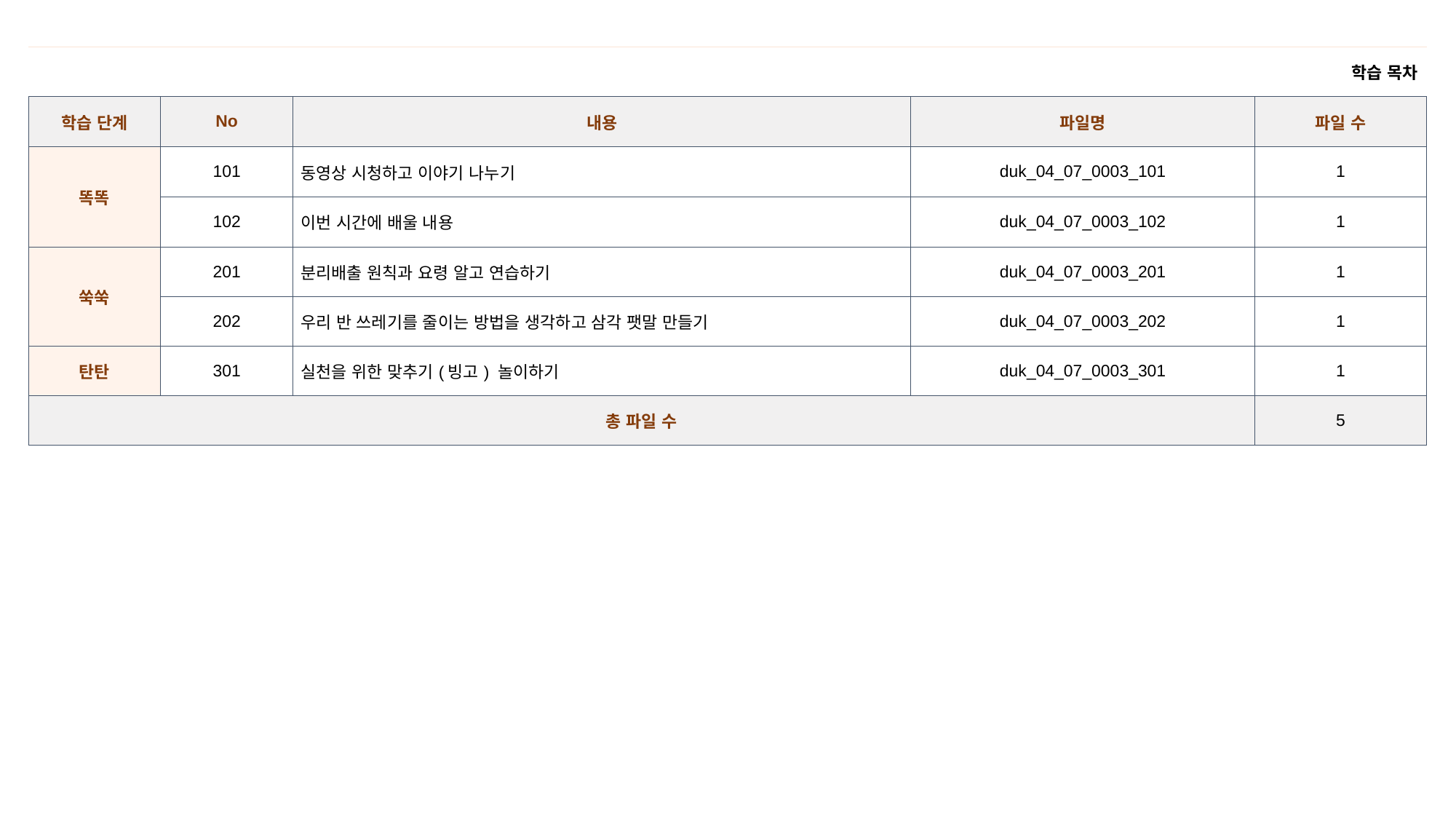

| 학습 목차 |  |  |  |  |
| --- | --- | --- | --- | --- |
| 학습 단계 | No | 내용 | 파일명 | 파일 수 |
| 똑똑 | 101 | 동영상 시청하고 이야기 나누기 | duk\_04\_07\_0003\_101 | 1 |
|  | 102 | 이번 시간에 배울 내용 | duk\_04\_07\_0003\_102 | 1 |
| 쑥쑥 | 201 | 분리배출 원칙과 요령 알고 연습하기 | duk\_04\_07\_0003\_201 | 1 |
|  | 202 | 우리 반 쓰레기를 줄이는 방법을 생각하고 삼각 팻말 만들기 | duk\_04\_07\_0003\_202 | 1 |
| 탄탄 | 301 | 실천을 위한 맞추기(빙고) 놀이하기 | duk\_04\_07\_0003\_301 | 1 |
| 총 파일 수 |  |  |  | 5 |